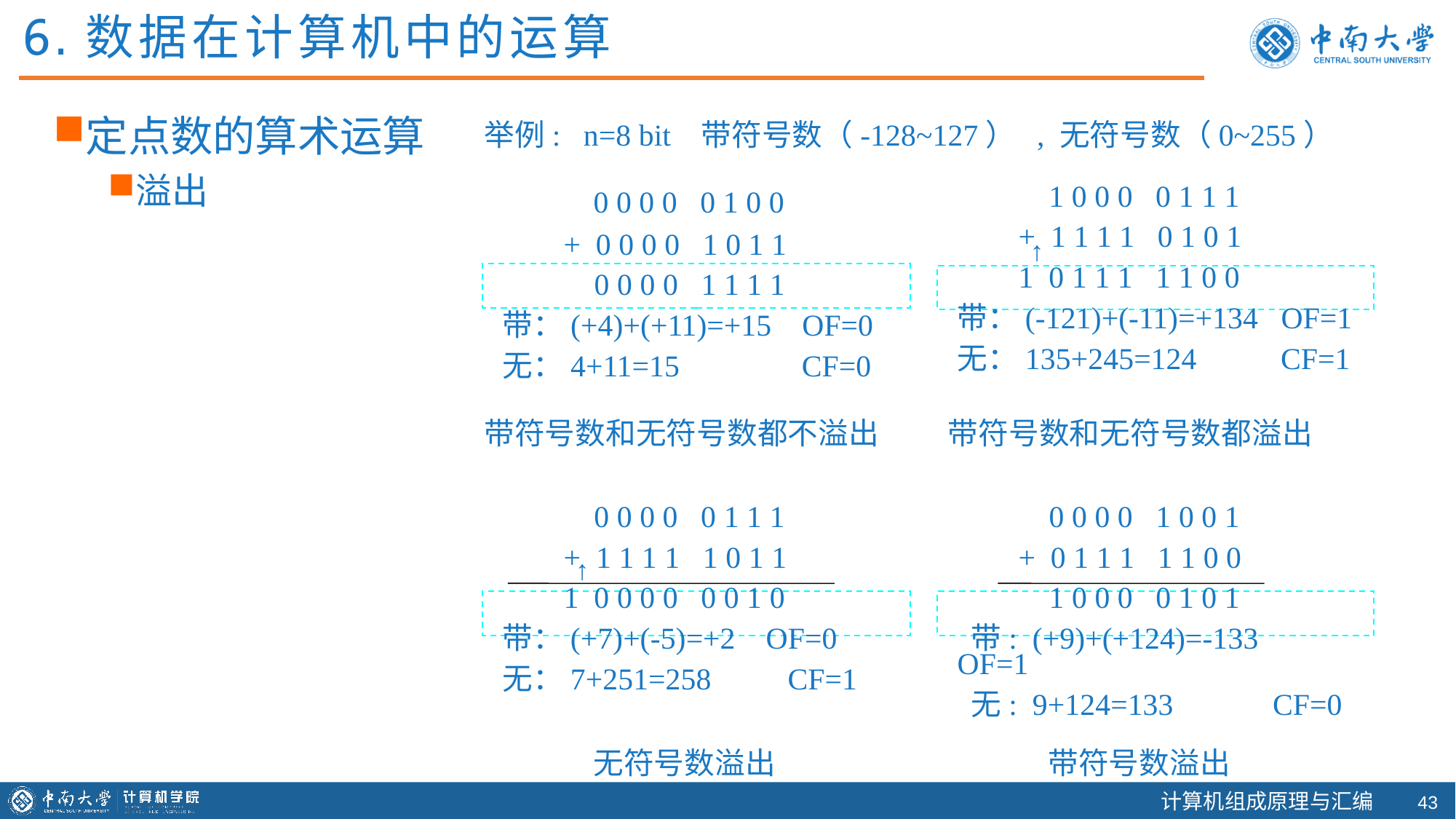

6.数据在计算机中的运算
定点数的算术运算
溢出

举例:   n=8 bit   带符号数（-128~127）  , 无符号数（0~255）
            1 0 0 0   0 1 1 1
        +  1 1 1 1   0 1 0 1
        1  0 1 1 1   1 1 0 0
带：(-121)+(-11)=+134   OF=1
无：135+245=124           CF=1
          0 0 0 0   0 1 0 0
        +  0 0 0 0   1 0 1 1
            0 0 0 0   1 1 1 1
带：(+4)+(+11)=+15    OF=0
无：4+11=15                CF=0
↑

带符号数和无符号数都不溢出
带符号数和无符号数都溢出
            0 0 0 0   0 1 1 1
        +  1 1 1 1   1 0 1 1
        1  0 0 0 0   0 0 1 0
带：(+7)+(-5)=+2    OF=0
无：7+251=258          CF=1
            0 0 0 0   1 0 0 1
        +  0 1 1 1   1 1 0 0
            1 0 0 0   0 1 0 1
 带:  (+9)+(+124)=-133  OF=1
 无:  9+124=133             CF=0
↑

无符号数溢出
带符号数溢出
43